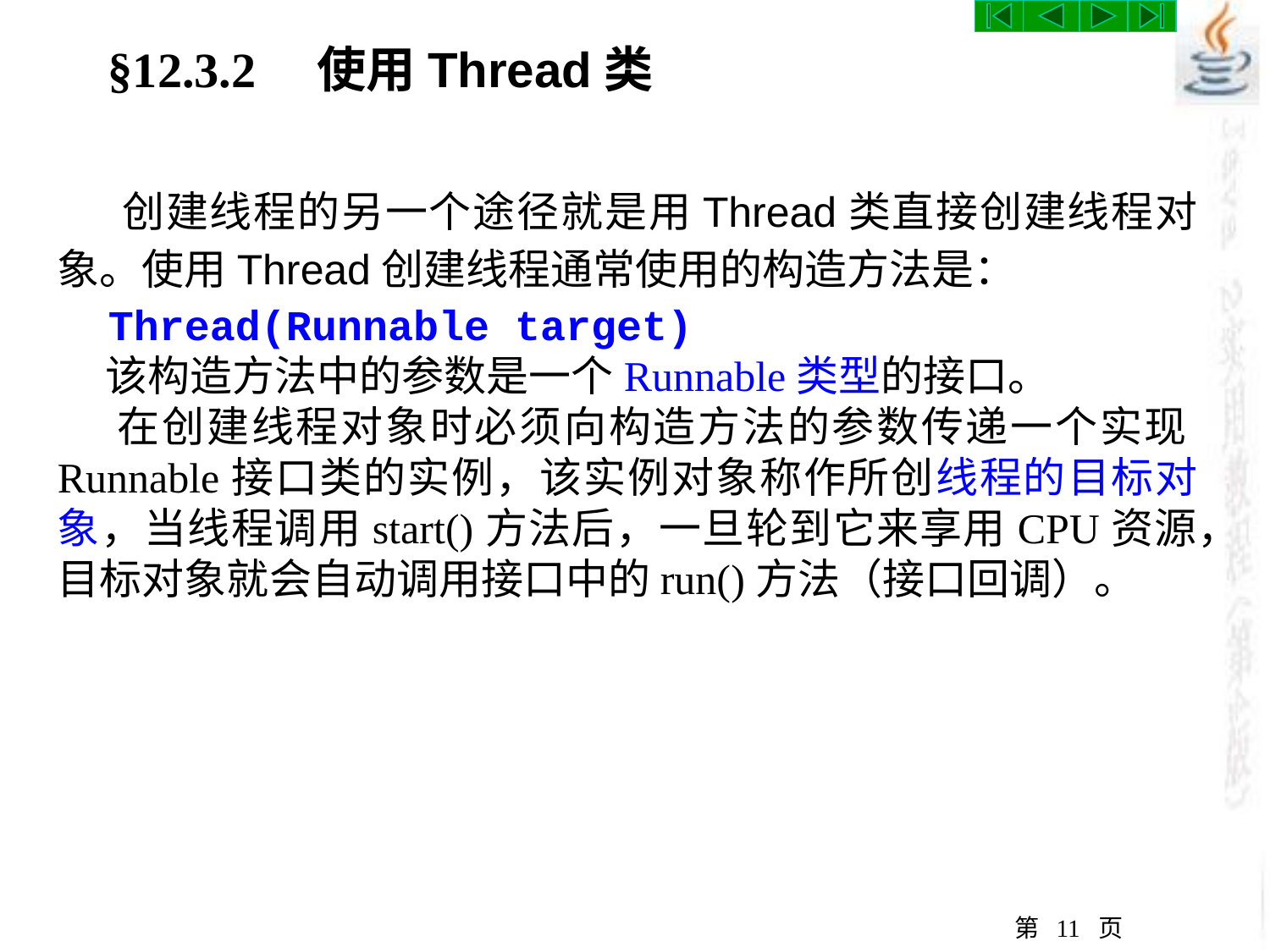

§12.3.2    使用Thread类
    创建线程的另一个途径就是用Thread类直接创建线程对象。使用Thread创建线程通常使用的构造方法是：
  Thread(Runnable target)
    该构造方法中的参数是一个Runnable类型的接口。
    在创建线程对象时必须向构造方法的参数传递一个实现Runnable接口类的实例，该实例对象称作所创线程的目标对象，当线程调用start()方法后，一旦轮到它来享用CPU资源，目标对象就会自动调用接口中的run()方法（接口回调）。

第  11  页